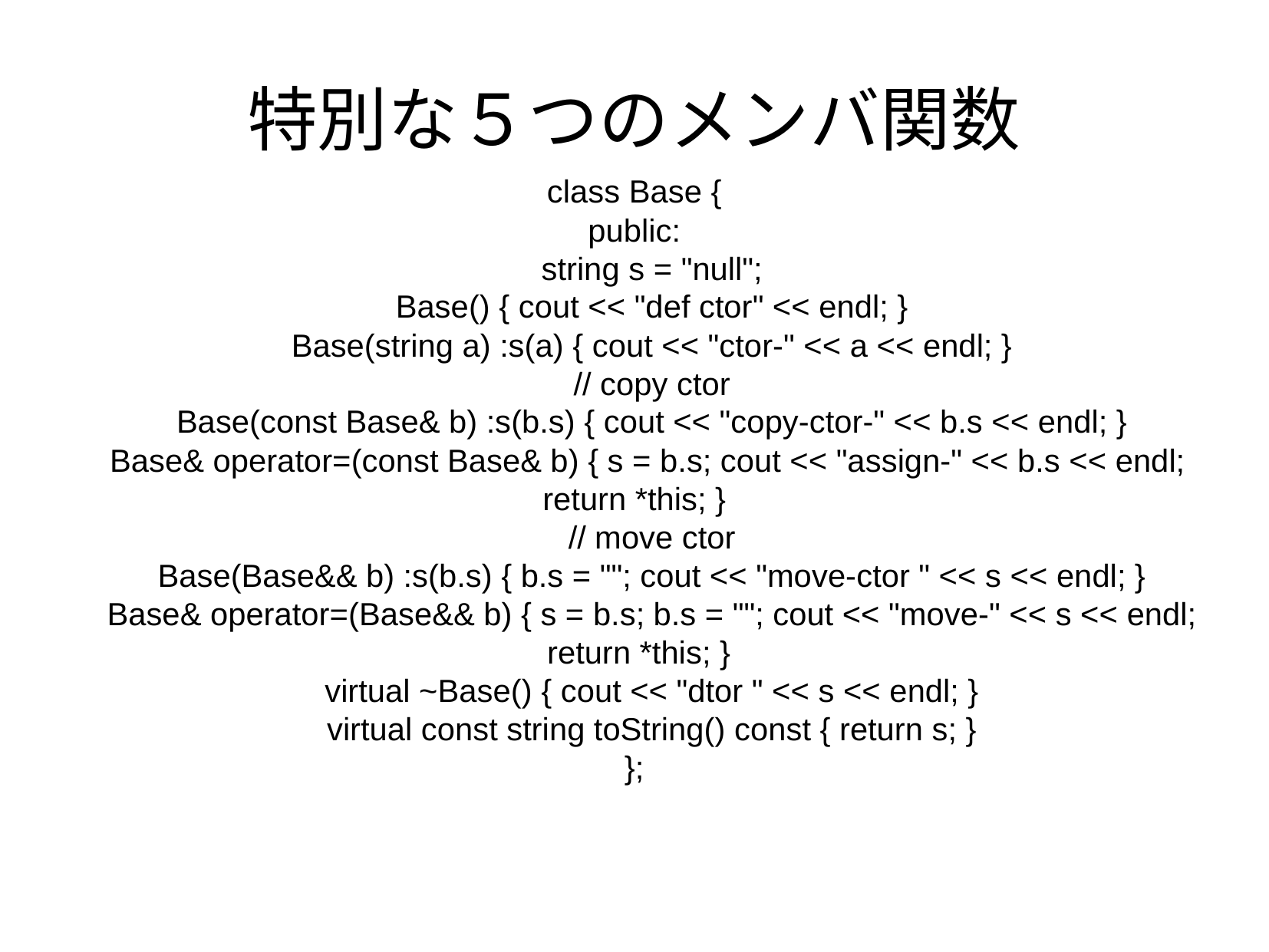

特別な５つのメンバ関数
class Base {
public:
    string s = "null";
    Base() { cout << "def ctor" << endl; }
    Base(string a) :s(a) { cout << "ctor-" << a << endl; }
    // copy ctor
    Base(const Base& b) :s(b.s) { cout << "copy-ctor-" << b.s << endl; }
    Base& operator=(const Base& b) { s = b.s; cout << "assign-" << b.s << endl;
return *this; }
    // move ctor
    Base(Base&& b) :s(b.s) { b.s = ""; cout << "move-ctor " << s << endl; }
    Base& operator=(Base&& b) { s = b.s; b.s = ""; cout << "move-" << s << endl;
 return *this; }
    virtual ~Base() { cout << "dtor " << s << endl; }
    virtual const string toString() const { return s; }
};